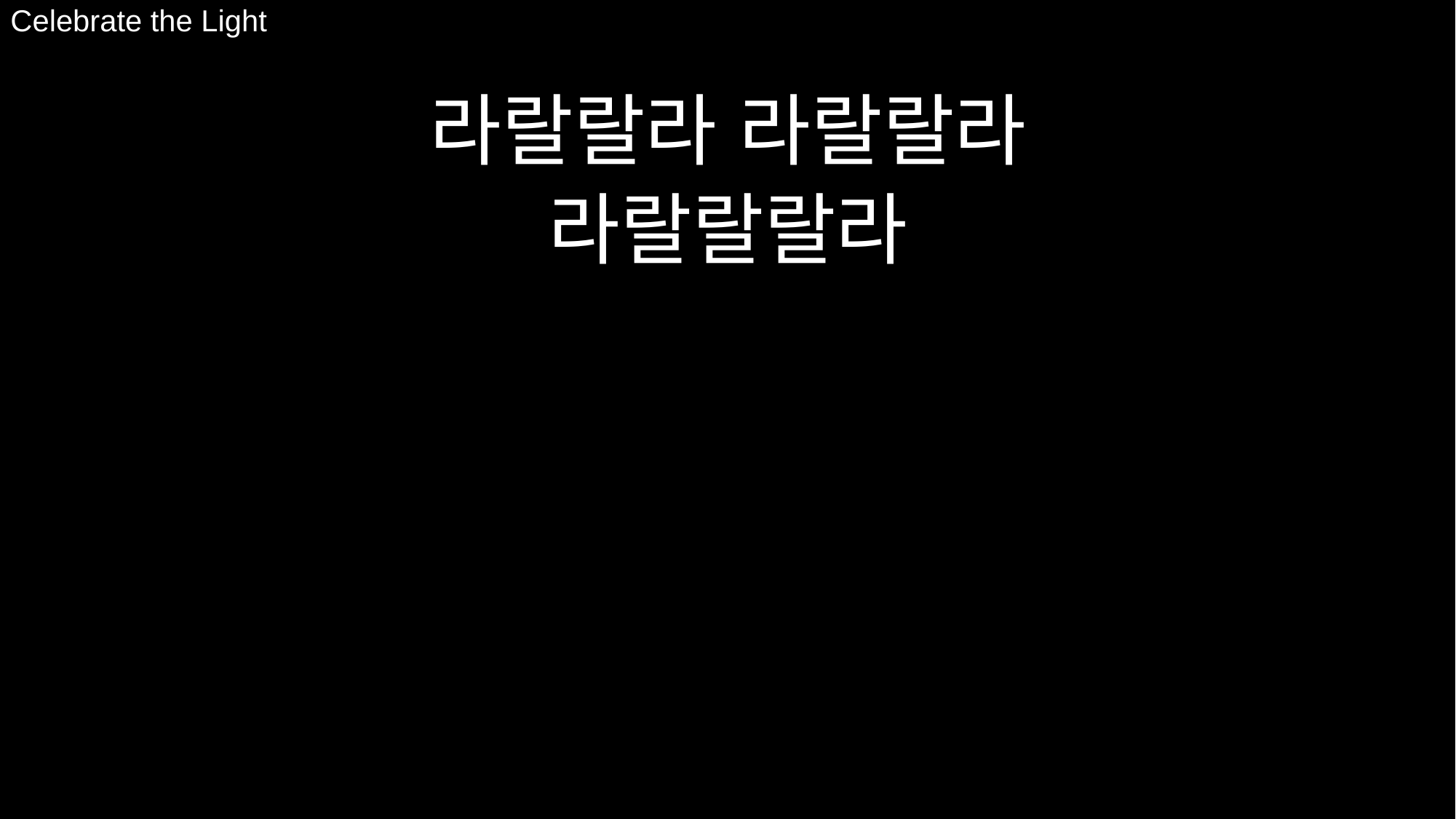

라랄랄라 라랄랄라
라랄랄랄라

# Celebrate the Light